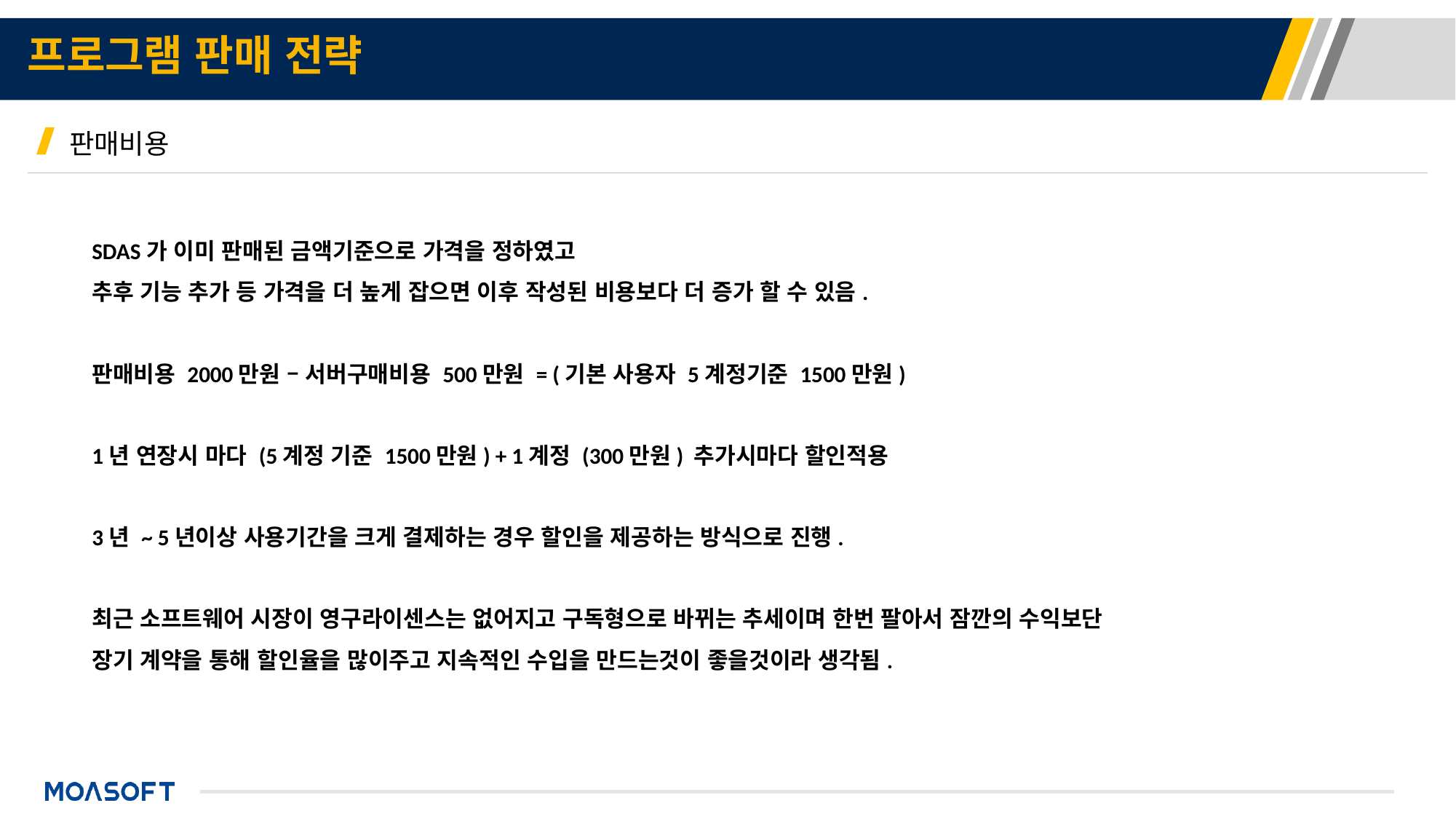

# 프로그램 판매 전략
판매비용

SDAS가 이미 판매된 금액기준으로 가격을 정하였고
추후 기능 추가 등 가격을 더 높게 잡으면 이후 작성된 비용보다 더 증가 할 수 있음.

판매비용 2000만원 – 서버구매비용 500만원 = (기본 사용자 5계정기준 1500만원)

1년 연장시 마다 (5계정 기준 1500만원) + 1계정 (300만원) 추가시마다 할인적용

3년 ~ 5년이상 사용기간을 크게 결제하는 경우 할인을 제공하는 방식으로 진행.

최근 소프트웨어 시장이 영구라이센스는 없어지고 구독형으로 바뀌는 추세이며 한번 팔아서 잠깐의 수익보단
장기 계약을 통해 할인율을 많이주고 지속적인 수입을 만드는것이 좋을것이라 생각됨.